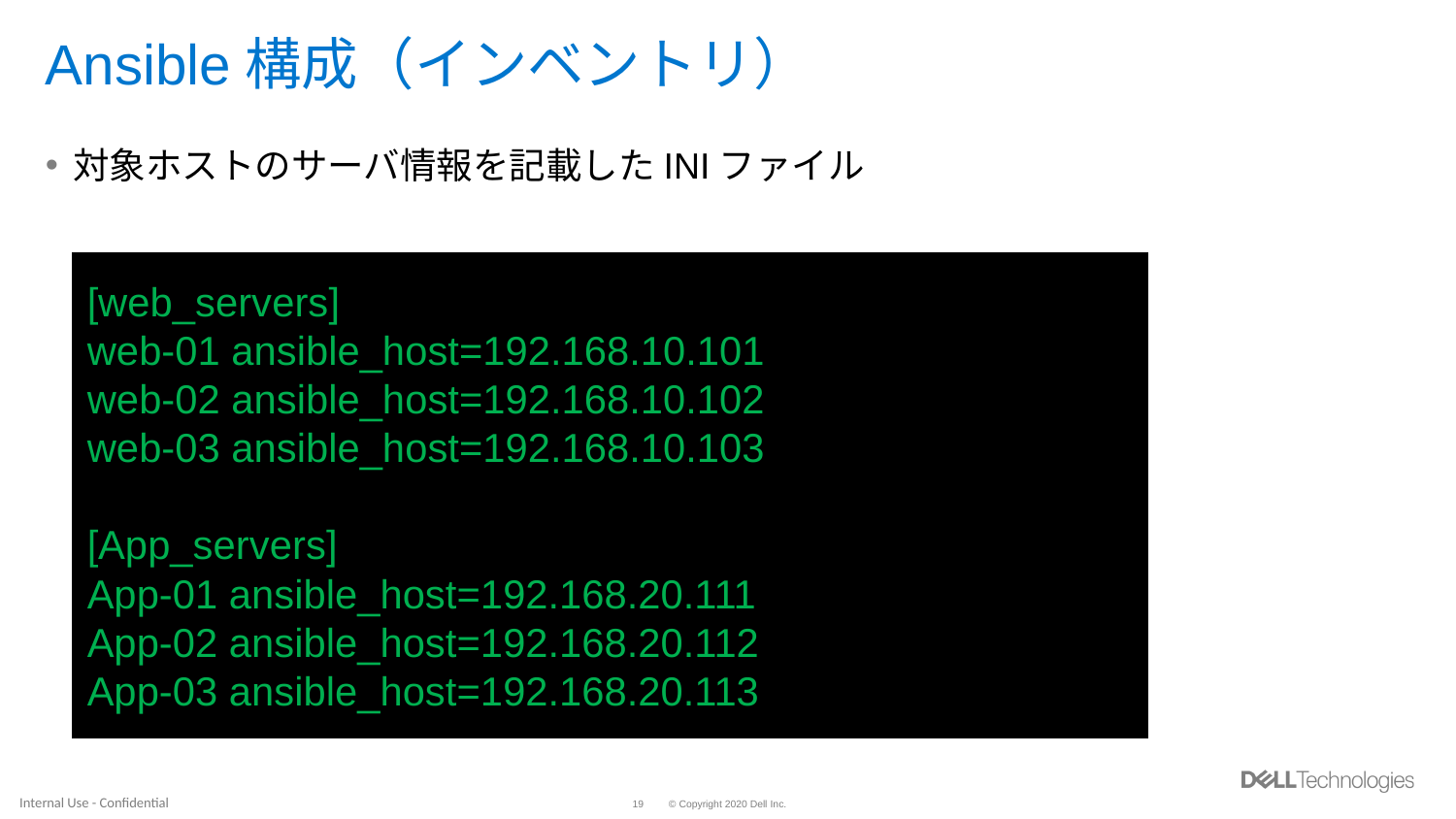

# Ansible構成（インベントリ）
対象ホストのサーバ情報を記載したINIファイル
[web_servers]
web-01 ansible_host=192.168.10.101
web-02 ansible_host=192.168.10.102
web-03 ansible_host=192.168.10.103

[App_servers]
App-01 ansible_host=192.168.20.111
App-02 ansible_host=192.168.20.112
App-03 ansible_host=192.168.20.113